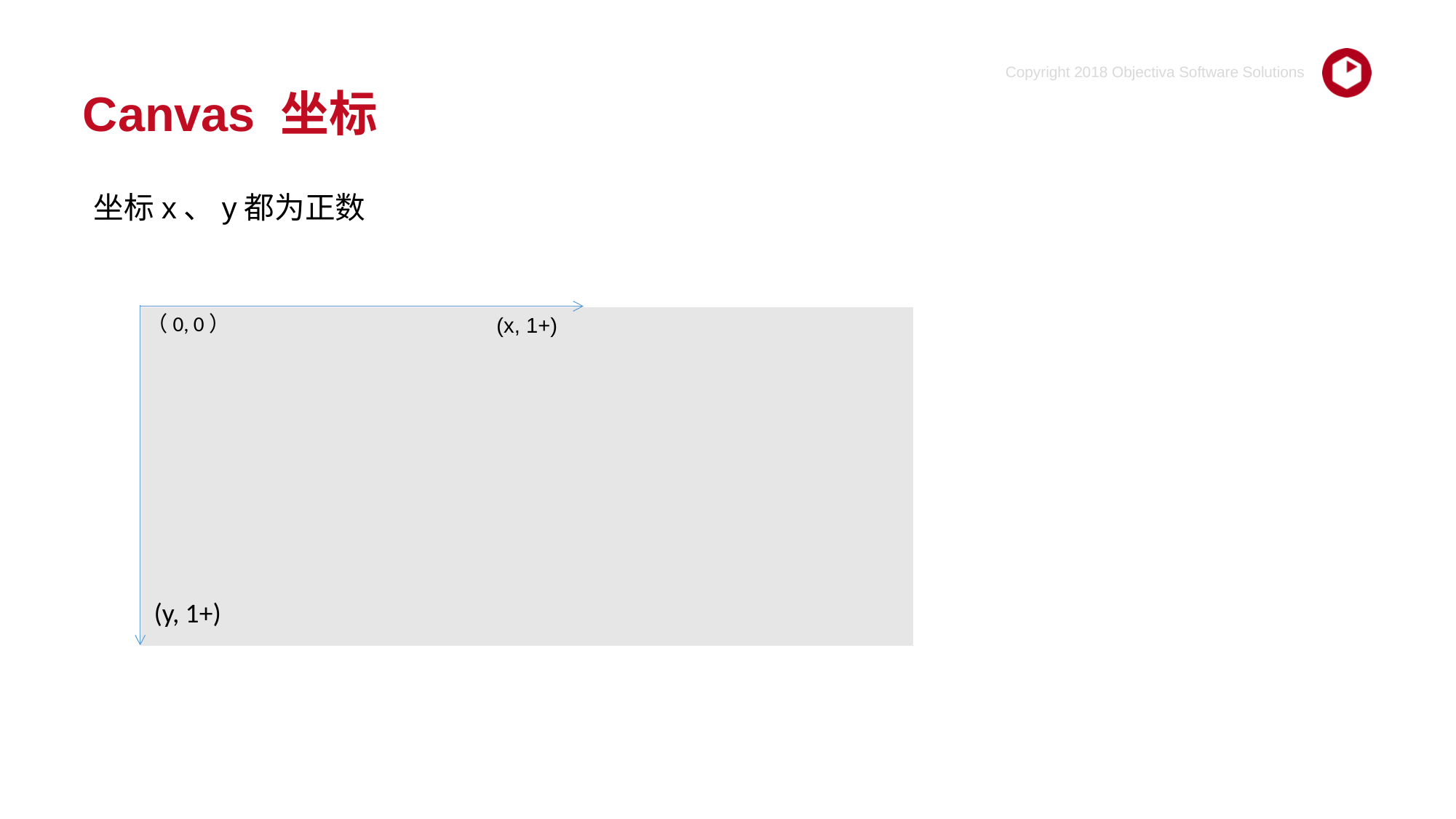

# Canvas 坐标
坐标x、y都为正数
（0, 0）
(x, 1+)
(y, 1+)